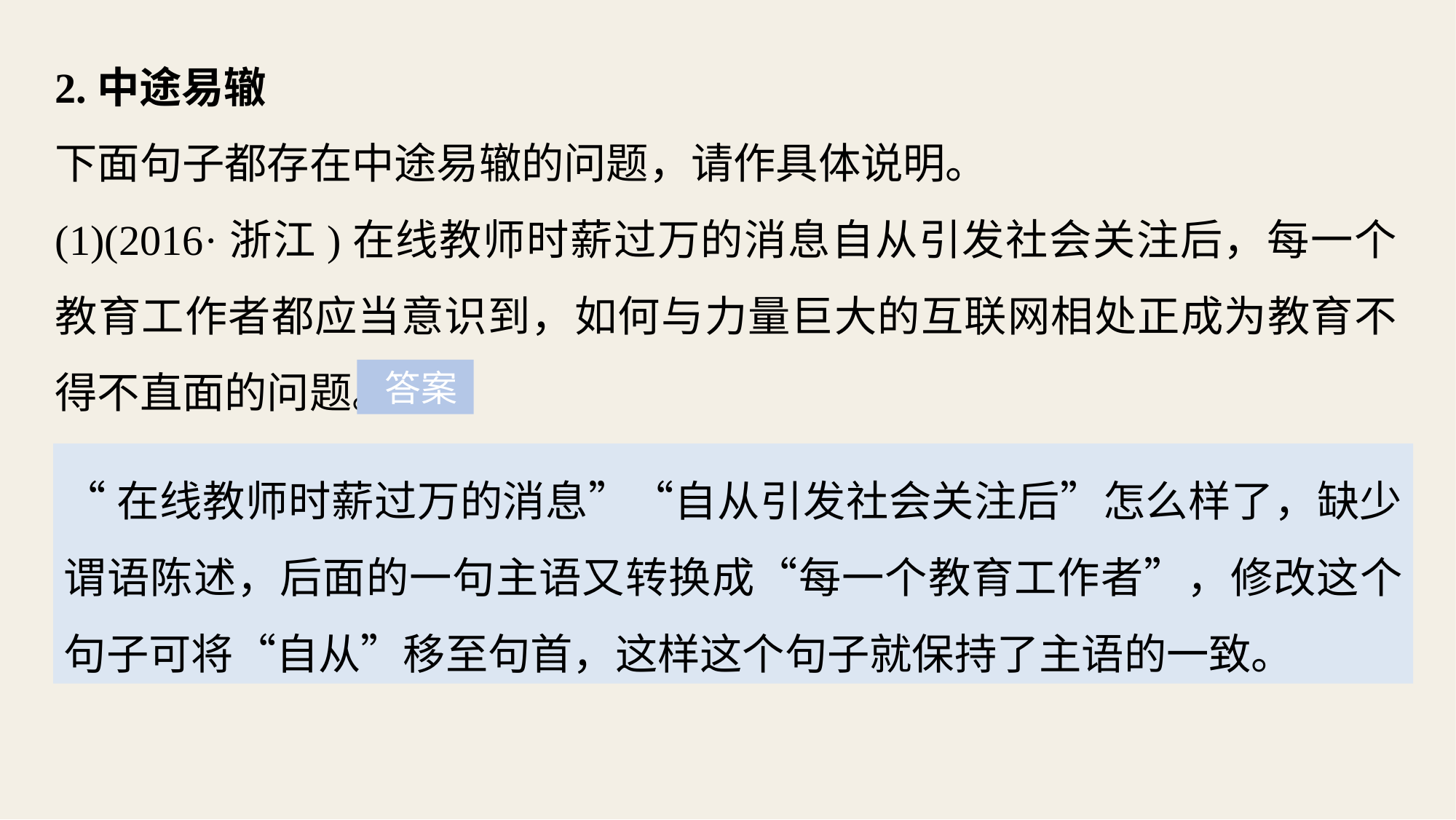

2.中途易辙
下面句子都存在中途易辙的问题，请作具体说明。
(1)(2016·浙江)在线教师时薪过万的消息自从引发社会关注后，每一个教育工作者都应当意识到，如何与力量巨大的互联网相处正成为教育不得不直面的问题。
 答案
“在线教师时薪过万的消息”“自从引发社会关注后”怎么样了，缺少谓语陈述，后面的一句主语又转换成“每一个教育工作者”，修改这个句子可将“自从”移至句首，这样这个句子就保持了主语的一致。